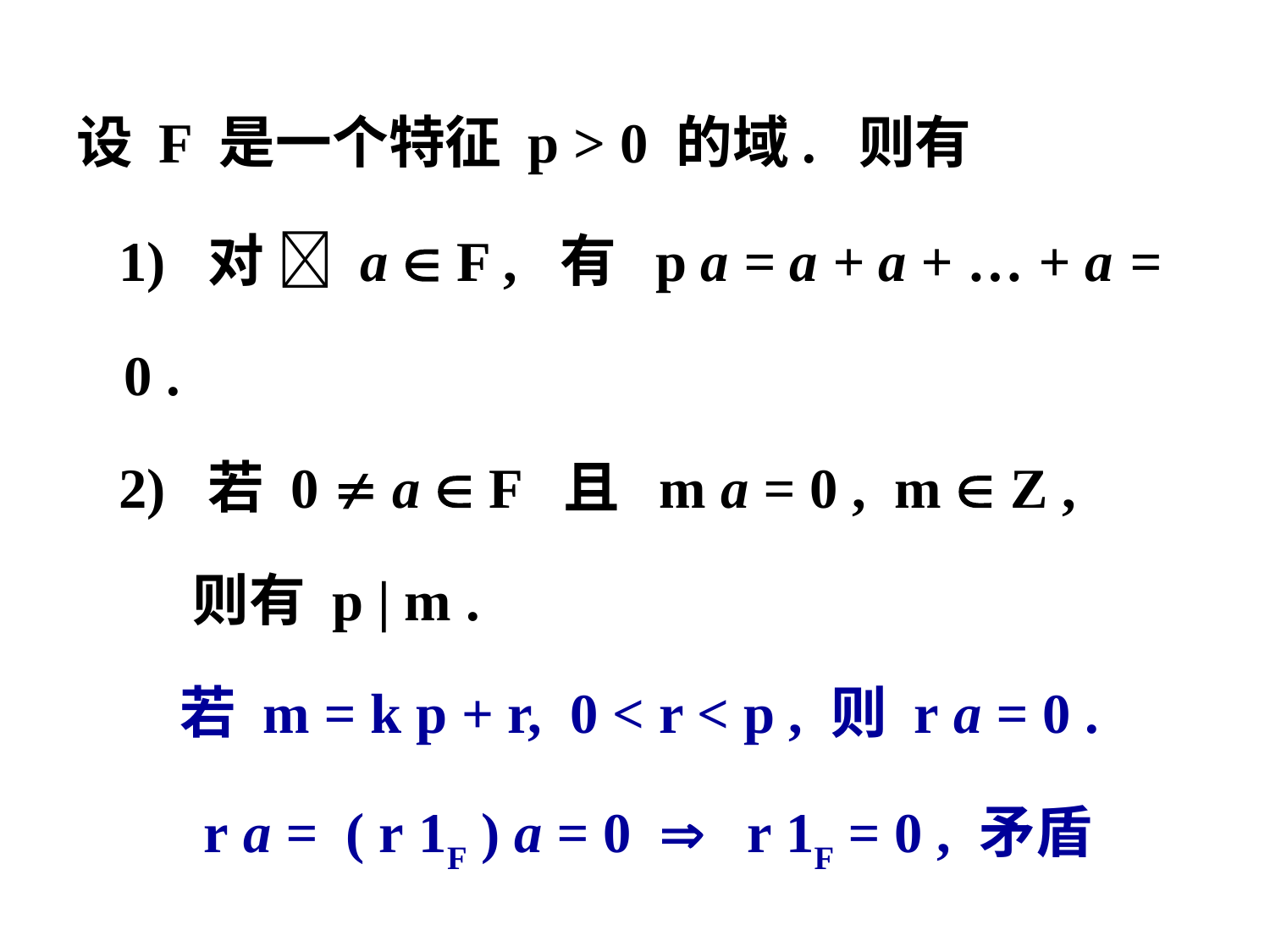

设 F 是一个特征 p > 0 的域.  则有
   1)  对 ∀ a ∈ F ,  有  p a = a + a + … + a  = 0 .
   2)  若 0 ≠ a ∈ F  且  m a = 0 ,  m ∈ Z ,
        则有 p | m .
       若 m = k p + r,  0 < r < p , 则 r a = 0 .
         r a =  ( r 1F ) a = 0  ⇒   r 1F = 0 , 矛盾